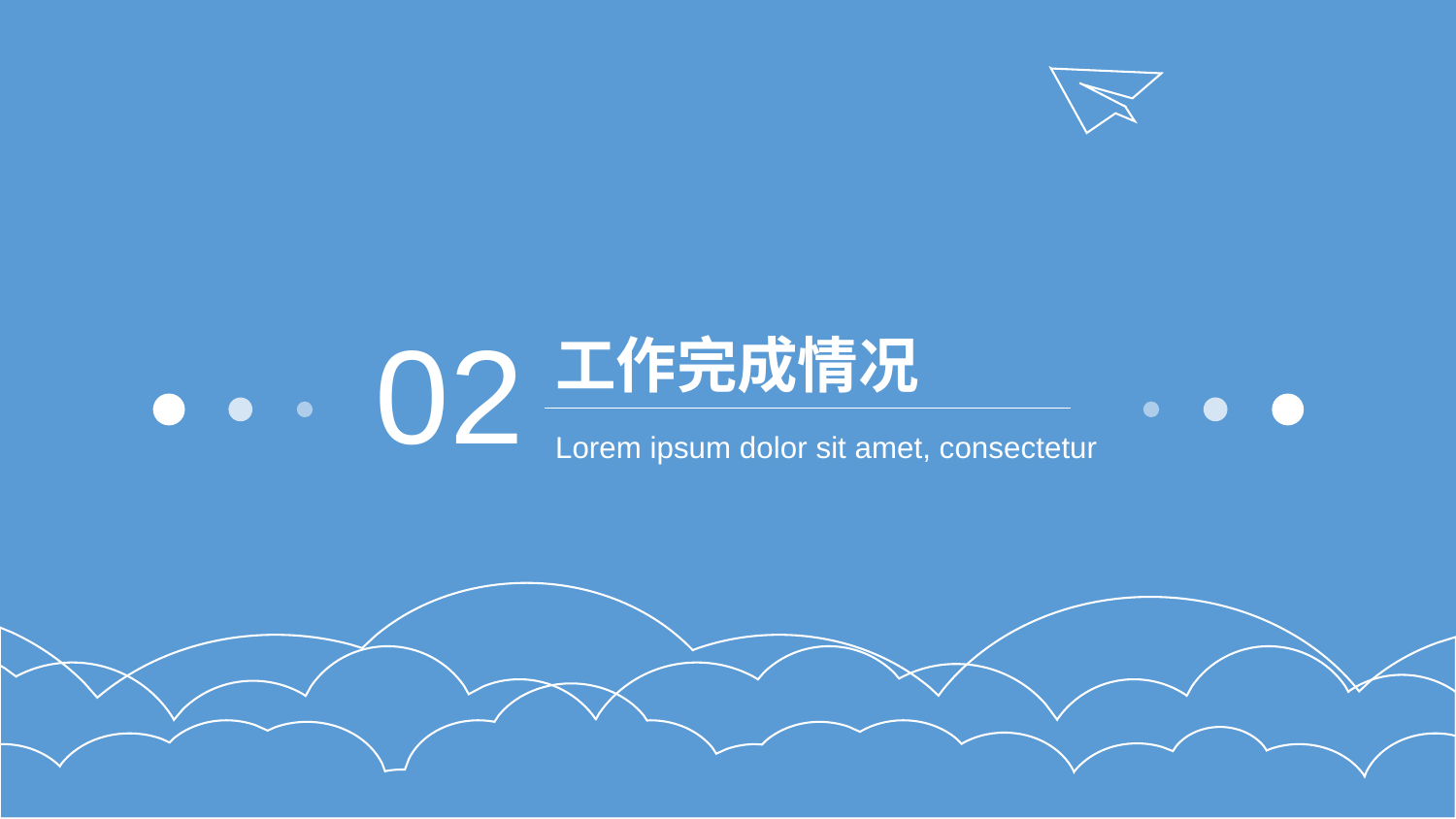

02
工作完成情况
Lorem ipsum dolor sit amet, consectetur